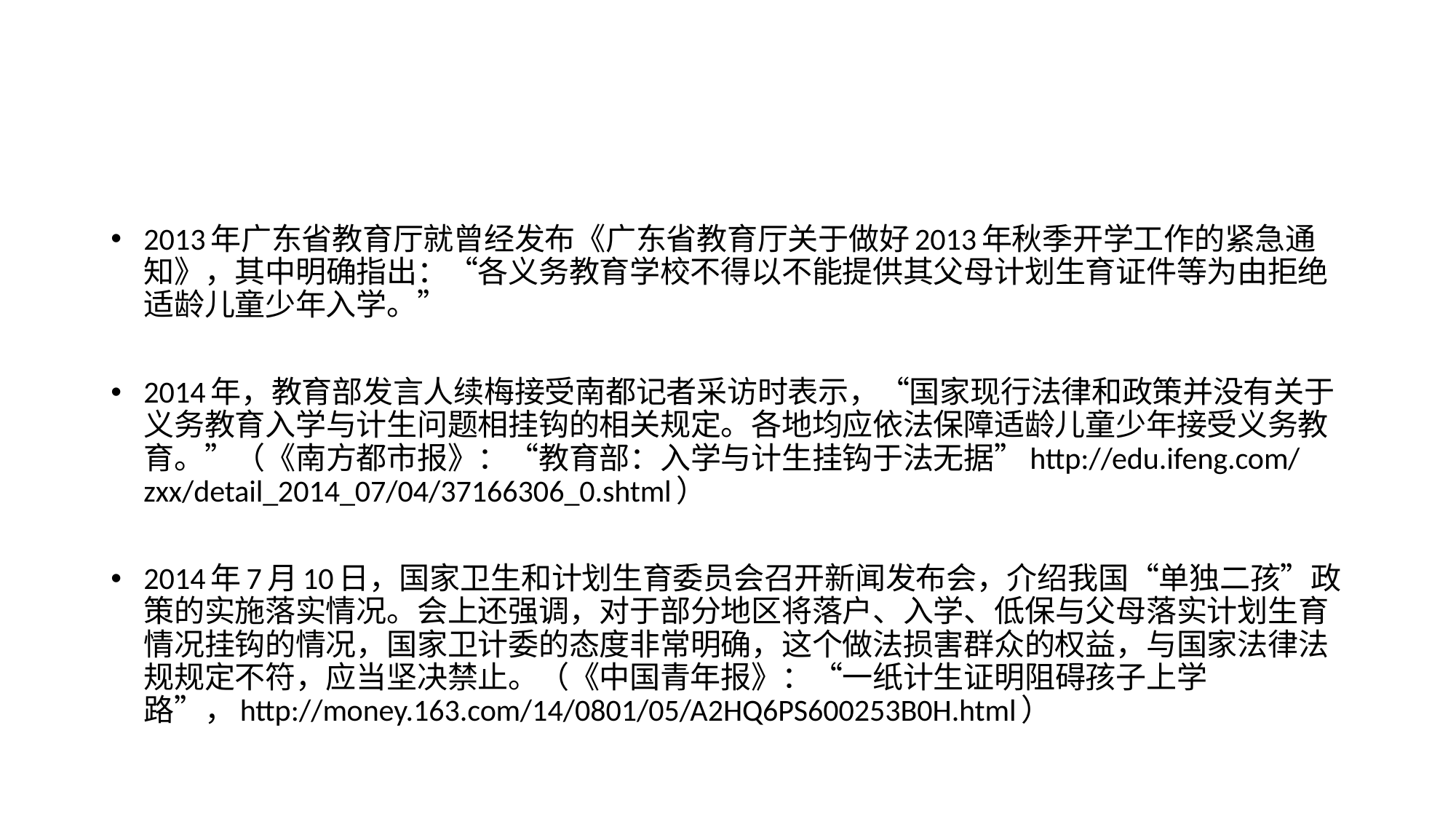

#
2013年广东省教育厅就曾经发布《广东省教育厅关于做好2013年秋季开学工作的紧急通知》，其中明确指出：“各义务教育学校不得以不能提供其父母计划生育证件等为由拒绝适龄儿童少年入学。”

2014年，教育部发言人续梅接受南都记者采访时表示，“国家现行法律和政策并没有关于义务教育入学与计生问题相挂钩的相关规定。各地均应依法保障适龄儿童少年接受义务教育。”（《南方都市报》：“教育部：入学与计生挂钩于法无据”http://edu.ifeng.com/zxx/detail_2014_07/04/37166306_0.shtml）

2014年7月10日，国家卫生和计划生育委员会召开新闻发布会，介绍我国“单独二孩”政策的实施落实情况。会上还强调，对于部分地区将落户、入学、低保与父母落实计划生育情况挂钩的情况，国家卫计委的态度非常明确，这个做法损害群众的权益，与国家法律法规规定不符，应当坚决禁止。（《中国青年报》：“一纸计生证明阻碍孩子上学路”，http://money.163.com/14/0801/05/A2HQ6PS600253B0H.html）